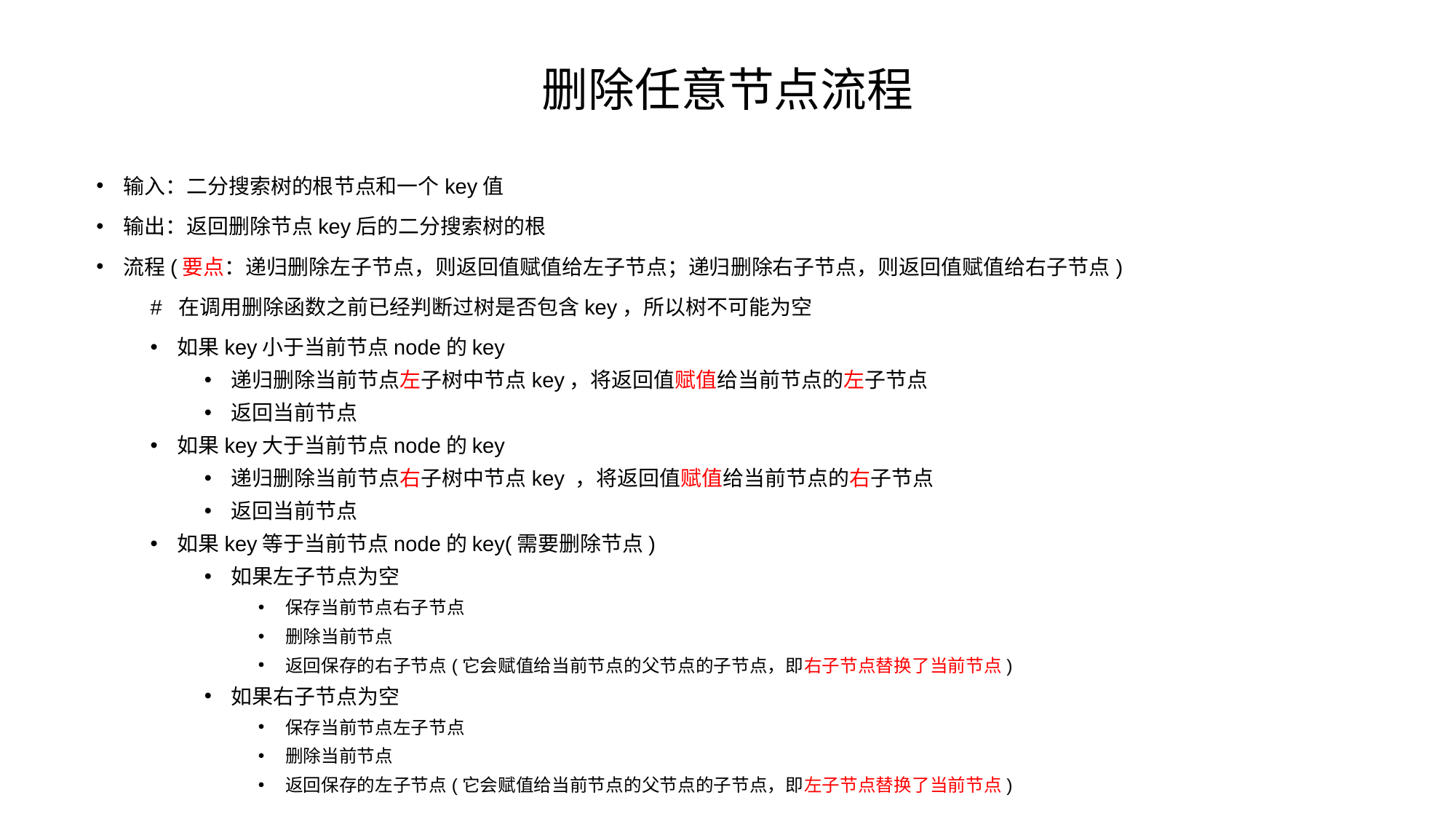

# 删除任意节点流程
输入：二分搜索树的根节点和一个key值
输出：返回删除节点key后的二分搜索树的根
流程(要点：递归删除左子节点，则返回值赋值给左子节点；递归删除右子节点，则返回值赋值给右子节点)
#  在调用删除函数之前已经判断过树是否包含key，所以树不可能为空
如果key小于当前节点node的key
递归删除当前节点左子树中节点key，将返回值赋值给当前节点的左子节点
返回当前节点
如果key大于当前节点node的key
递归删除当前节点右子树中节点key ，将返回值赋值给当前节点的右子节点
返回当前节点
如果key等于当前节点node的key(需要删除节点)
如果左子节点为空
保存当前节点右子节点
删除当前节点
返回保存的右子节点(它会赋值给当前节点的父节点的子节点，即右子节点替换了当前节点)
如果右子节点为空
保存当前节点左子节点
删除当前节点
返回保存的左子节点(它会赋值给当前节点的父节点的子节点，即左子节点替换了当前节点)